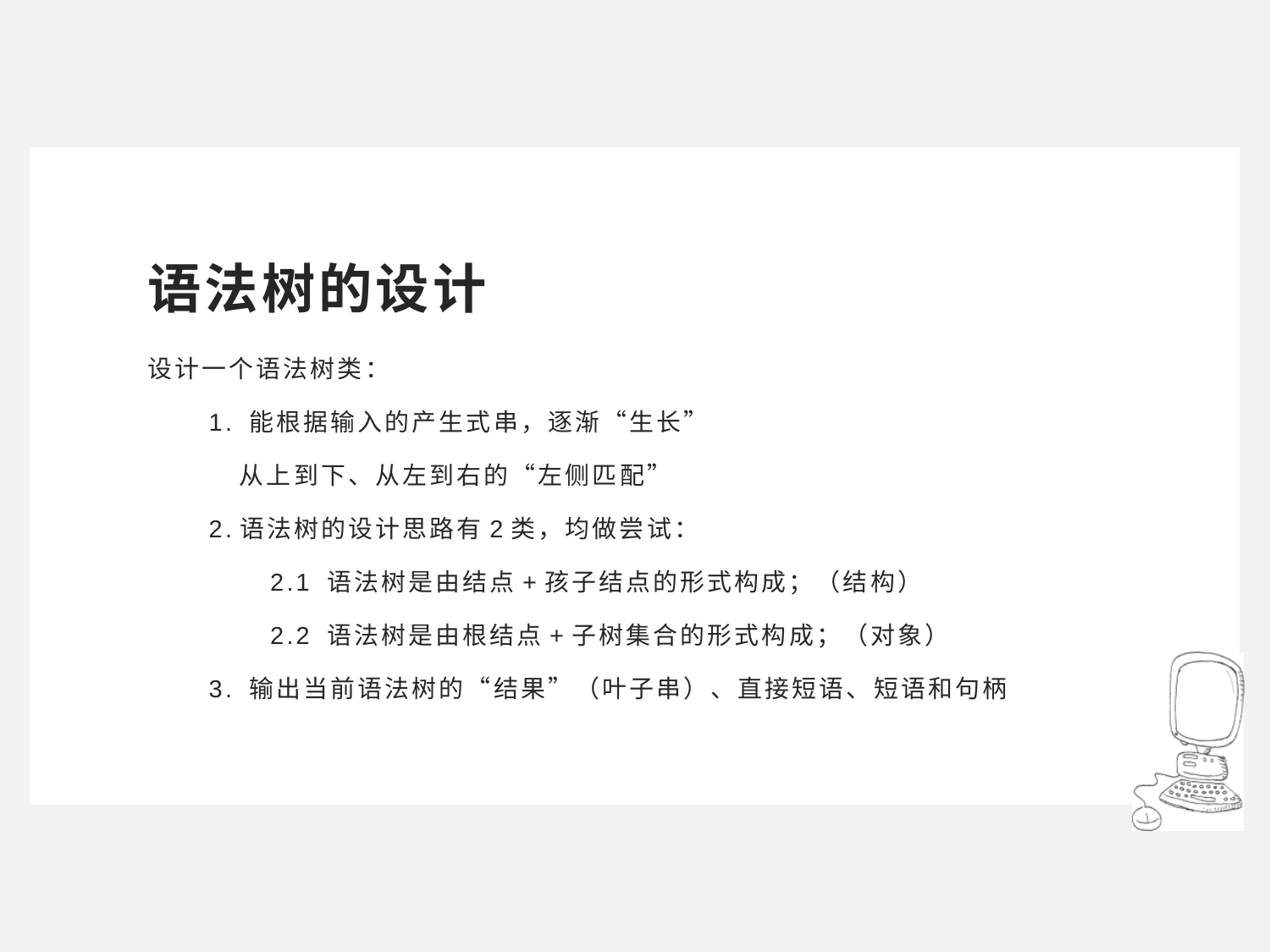

# 语法树的设计
设计一个语法树类：
1. 能根据输入的产生式串，逐渐“生长”
从上到下、从左到右的“左侧匹配”
2.语法树的设计思路有2类，均做尝试：
2.1 语法树是由结点+孩子结点的形式构成；（结构）
2.2 语法树是由根结点+子树集合的形式构成；（对象）
3. 输出当前语法树的“结果”（叶子串）、直接短语、短语和句柄